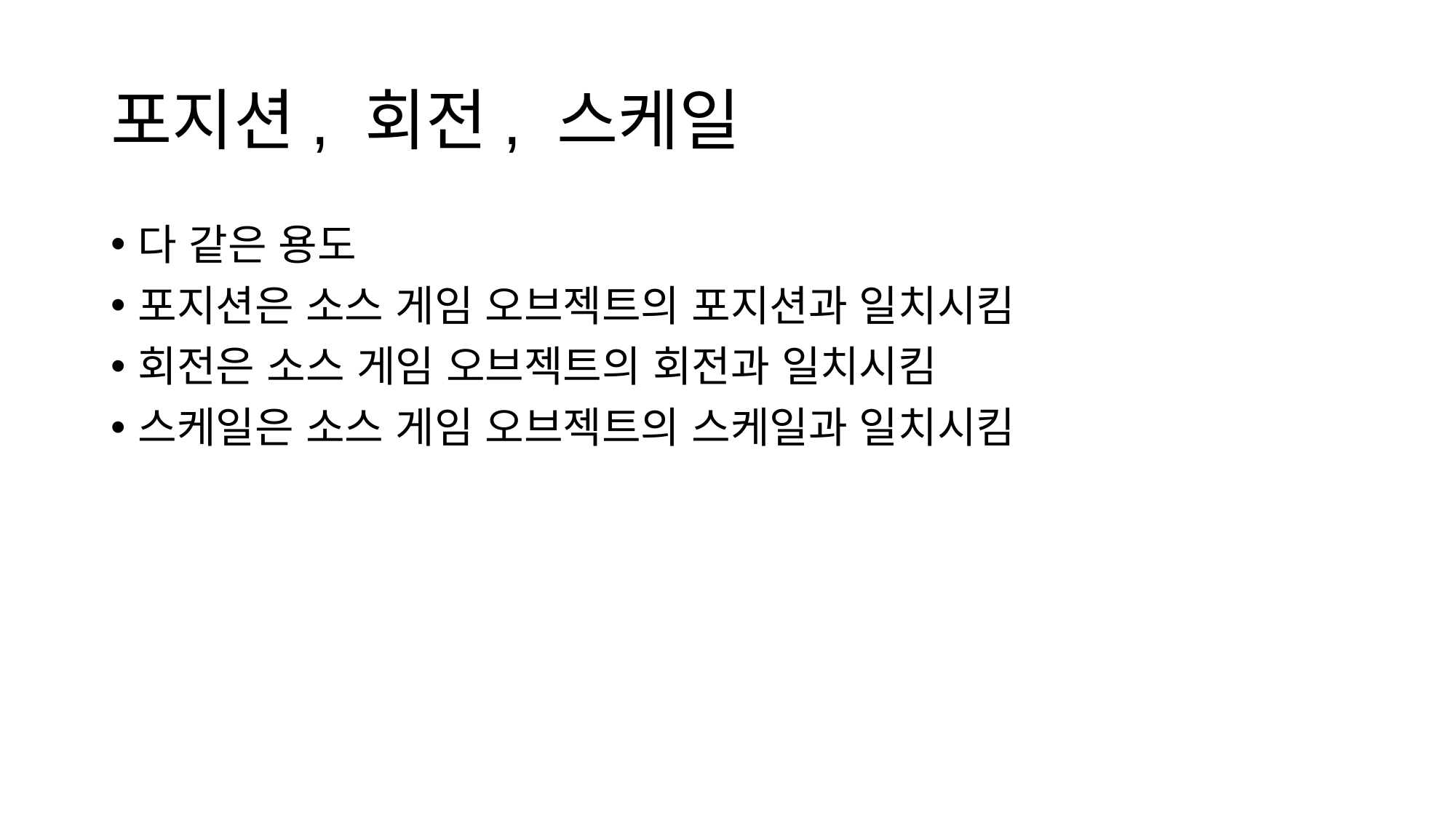

# 포지션, 회전, 스케일
다 같은 용도
포지션은 소스 게임 오브젝트의 포지션과 일치시킴
회전은 소스 게임 오브젝트의 회전과 일치시킴
스케일은 소스 게임 오브젝트의 스케일과 일치시킴